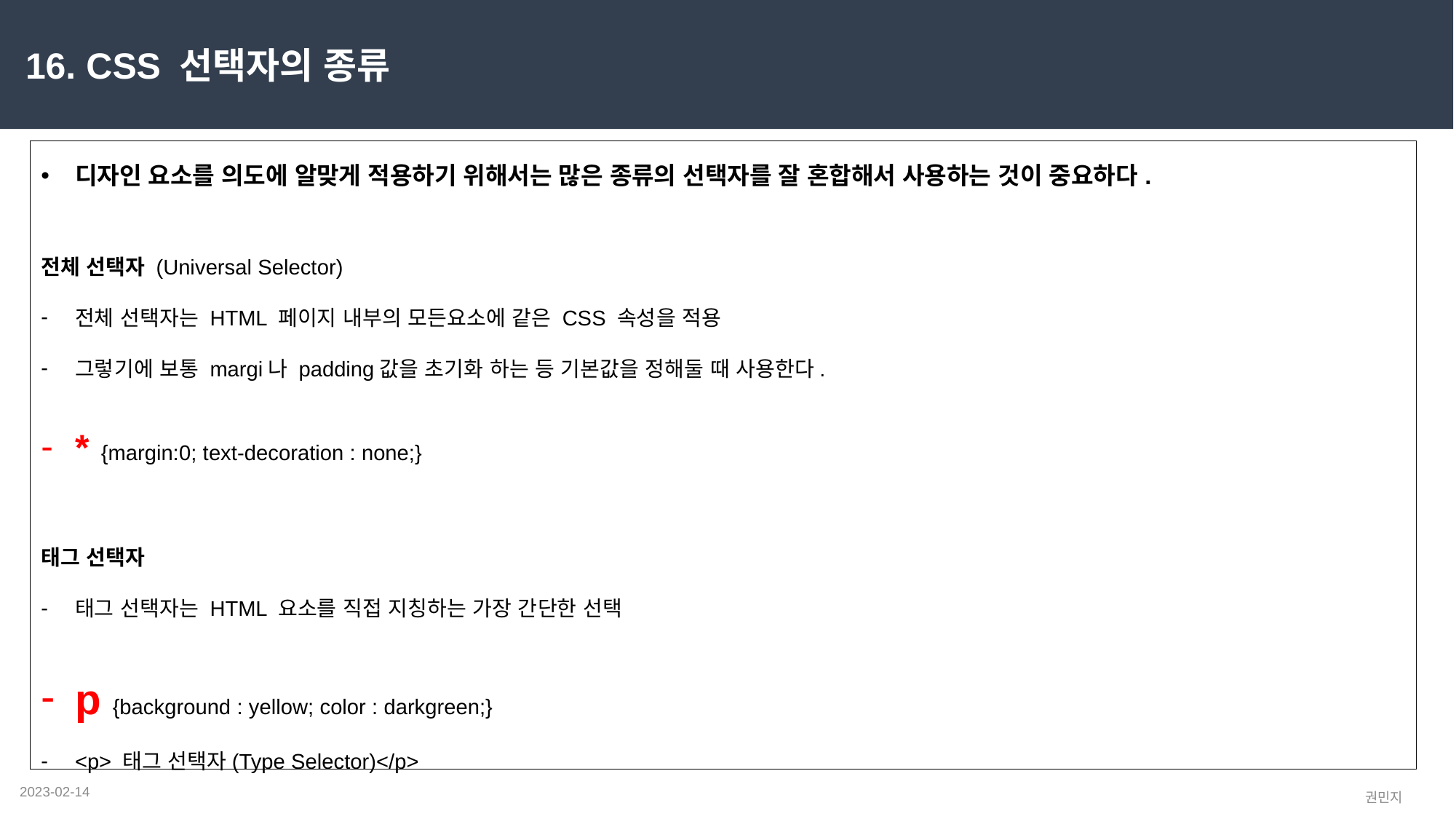

16. CSS 선택자의 종류
디자인 요소를 의도에 알맞게 적용하기 위해서는 많은 종류의 선택자를 잘 혼합해서 사용하는 것이 중요하다.

전체 선택자 (Universal Selector)
전체 선택자는 HTML 페이지 내부의 모든요소에 같은 CSS 속성을 적용
그렇기에 보통 margi나 padding값을 초기화 하는 등 기본값을 정해둘 때 사용한다.
*  {margin:0; text-decoration : none;}

태그 선택자
태그 선택자는 HTML 요소를 직접 지칭하는 가장 간단한 선택
p {background : yellow; color : darkgreen;}
<p> 태그 선택자(Type Selector)</p>

2023-02-14
권민지